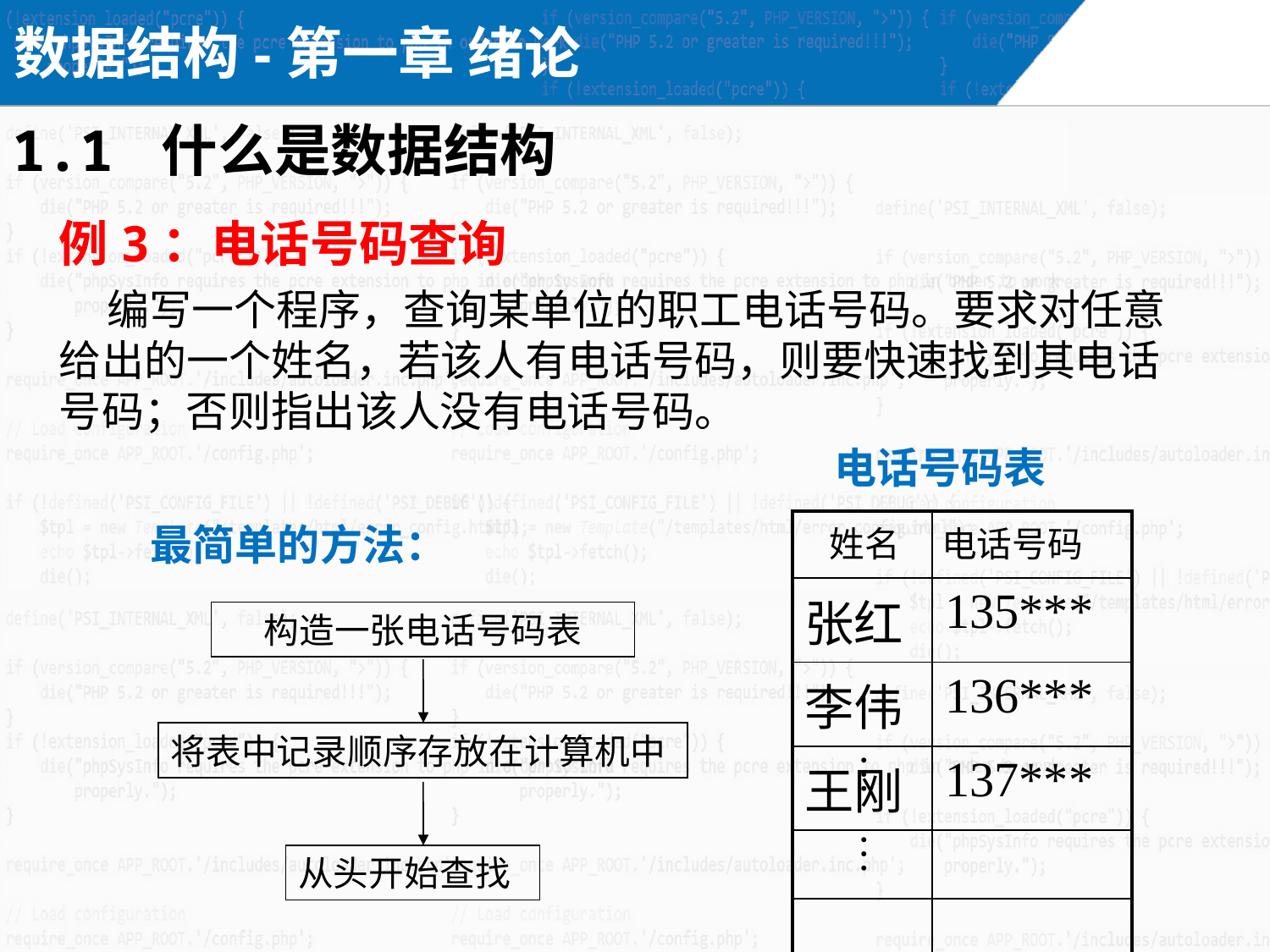

数据结构-第一章 绪论
1.1 什么是数据结构
例3：电话号码查询
    编写一个程序，查询某单位的职工电话号码。要求对任意给出的一个姓名，若该人有电话号码，则要快速找到其电话号码；否则指出该人没有电话号码。
 电话号码表
|  |  |
| --- | --- |
| 张红 | 135\*\*\* |
| 李伟 | 136\*\*\* |
| 王刚 | 137\*\*\* |
|  |  |
|  |  |
最简单的方法：
    姓名
电话号码
…
…
构造一张电话号码表

将表中记录顺序存放在计算机中

从头开始查找